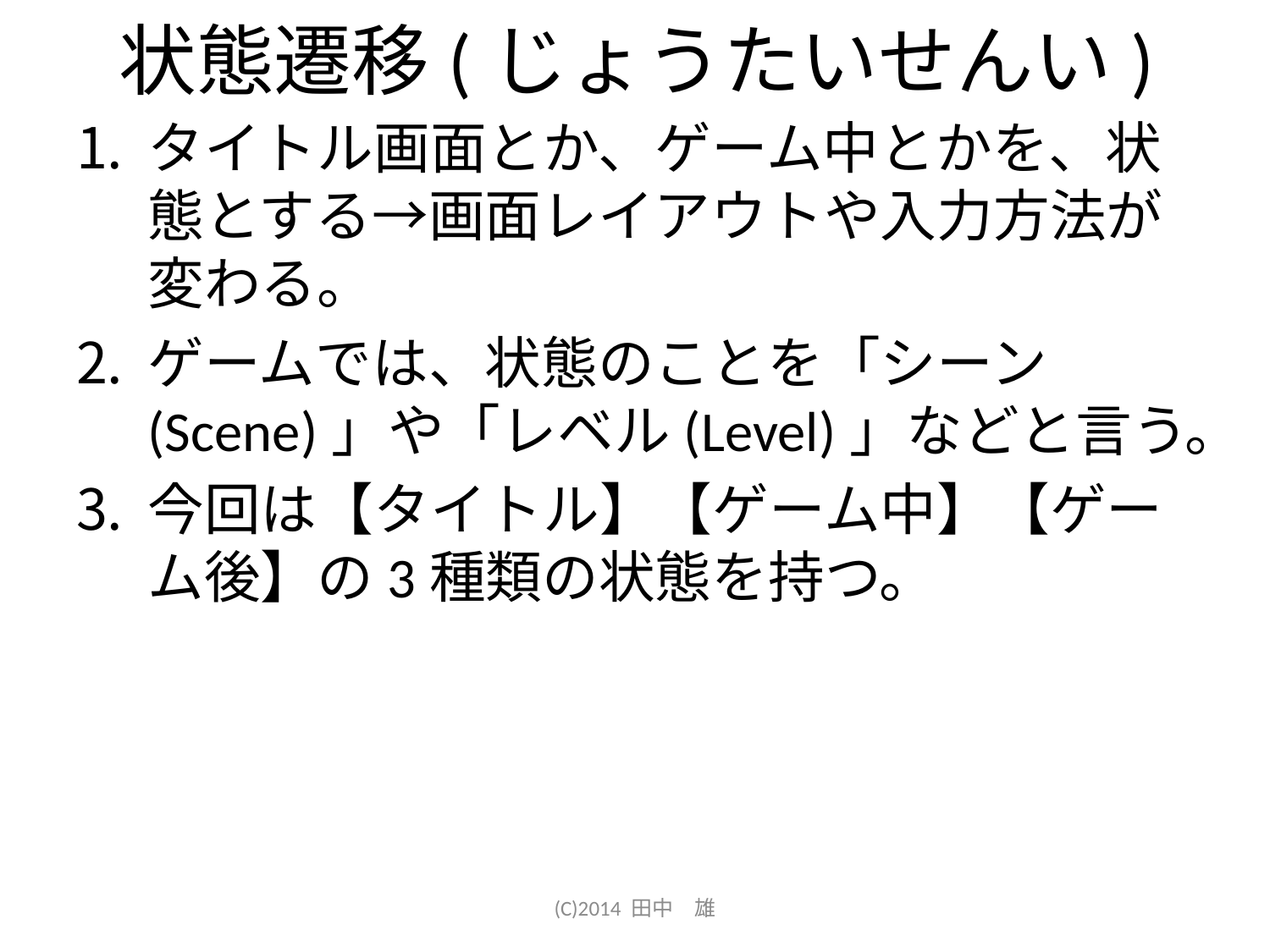

# 状態遷移(じょうたいせんい)
タイトル画面とか、ゲーム中とかを、状態とする→画面レイアウトや入力方法が変わる。
ゲームでは、状態のことを「シーン(Scene)」や「レベル(Level)」などと言う。
今回は【タイトル】【ゲーム中】【ゲーム後】の3種類の状態を持つ。

(C)2014 田中　雄